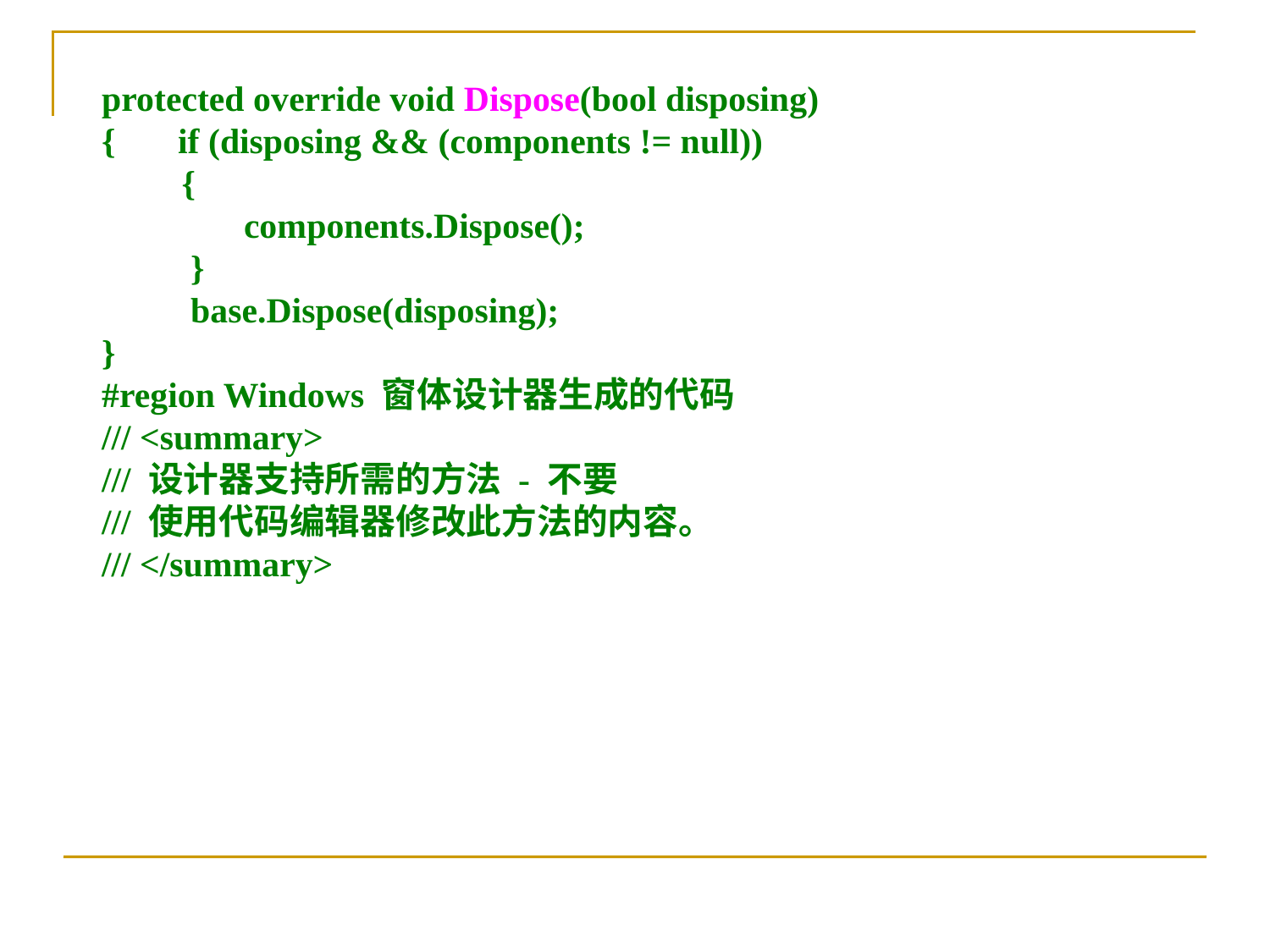

protected override void Dispose(bool disposing)
{       if (disposing && (components != null))
         {
                components.Dispose();
          }
          base.Dispose(disposing);
}
#region Windows 窗体设计器生成的代码
/// <summary>
/// 设计器支持所需的方法 - 不要
/// 使用代码编辑器修改此方法的内容。
/// </summary>